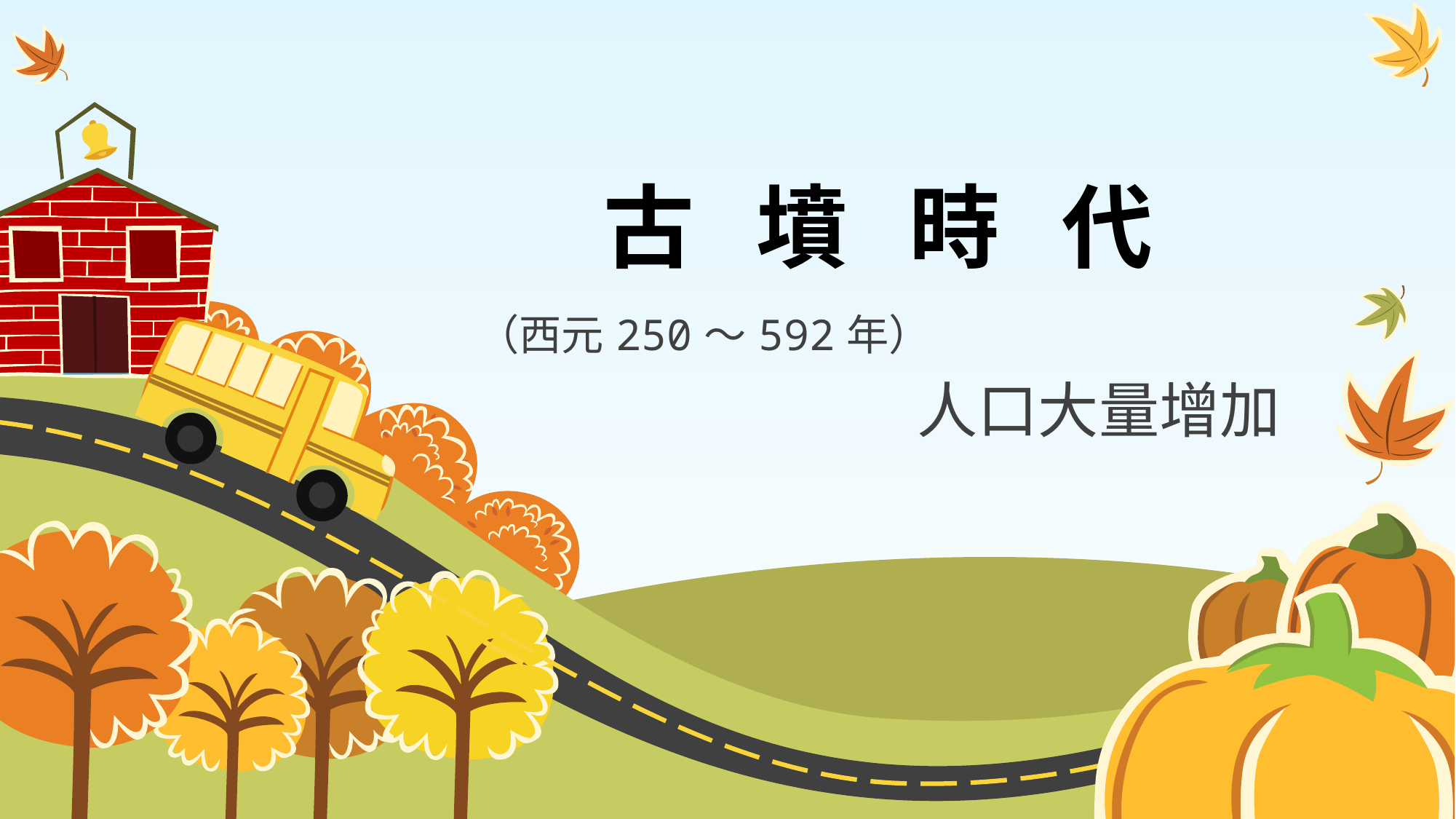

# 古   墳   時   代
（西元250～592年）
人口大量增加